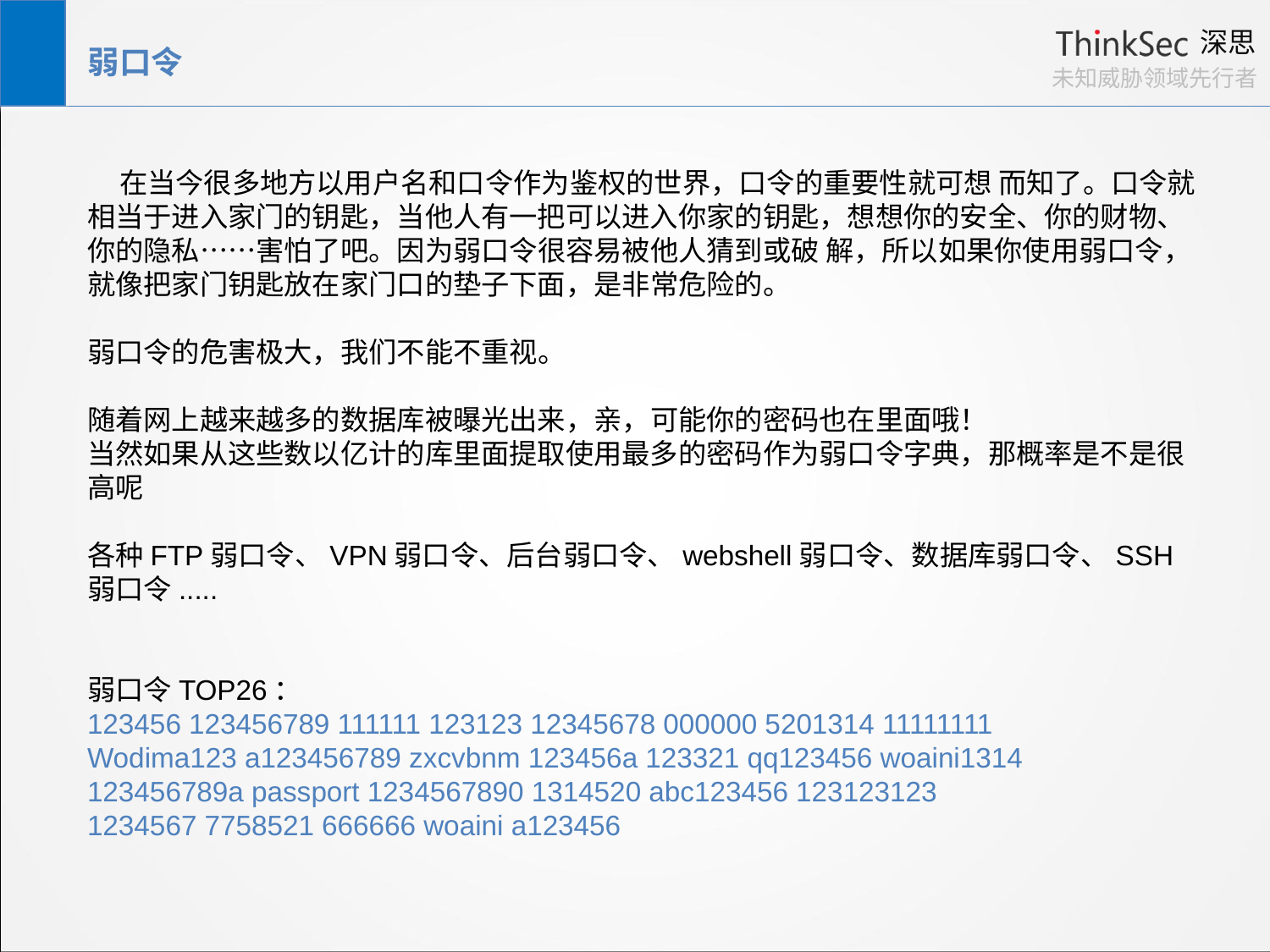

弱口令
    在当今很多地方以用户名和口令作为鉴权的世界，口令的重要性就可想 而知了。口令就相当于进入家门的钥匙，当他人有一把可以进入你家的钥匙，想想你的安全、你的财物、你的隐私……害怕了吧。因为弱口令很容易被他人猜到或破 解，所以如果你使用弱口令，就像把家门钥匙放在家门口的垫子下面，是非常危险的。
弱口令的危害极大，我们不能不重视。

随着网上越来越多的数据库被曝光出来，亲，可能你的密码也在里面哦！
当然如果从这些数以亿计的库里面提取使用最多的密码作为弱口令字典，那概率是不是很高呢

各种FTP弱口令、VPN弱口令、后台弱口令、webshell弱口令、数据库弱口令、SSH弱口令.....

弱口令TOP26：
123456 123456789 111111 123123 12345678 000000 5201314 11111111
Wodima123 a123456789 zxcvbnm 123456a 123321 qq123456 woaini1314
123456789a passport 1234567890 1314520 abc123456 123123123
1234567 7758521 666666 woaini a123456